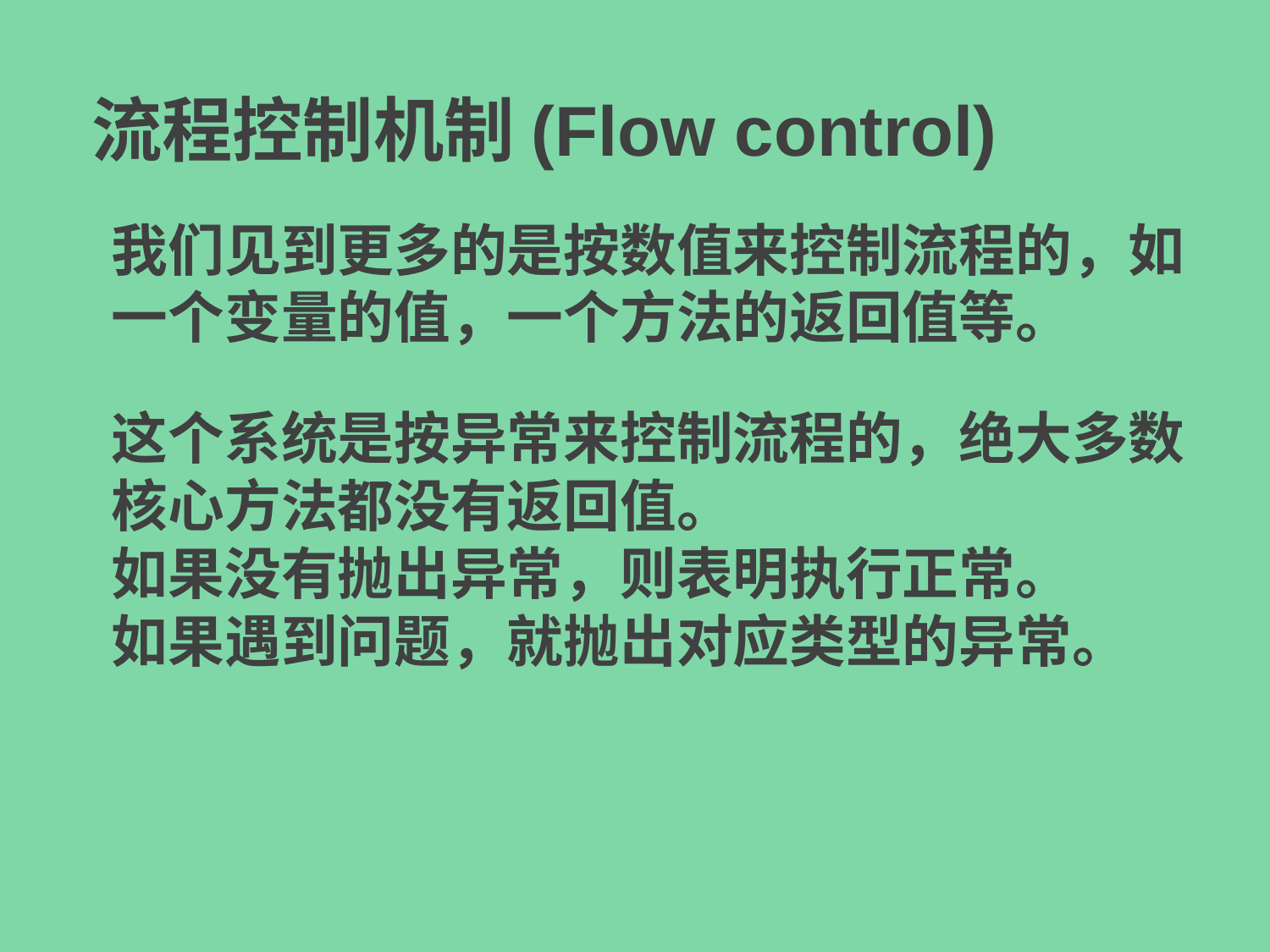

流程控制机制(Flow control)
我们见到更多的是按数值来控制流程的，如一个变量的值，一个方法的返回值等。
这个系统是按异常来控制流程的，绝大多数核心方法都没有返回值。
如果没有抛出异常，则表明执行正常。
如果遇到问题，就抛出对应类型的异常。